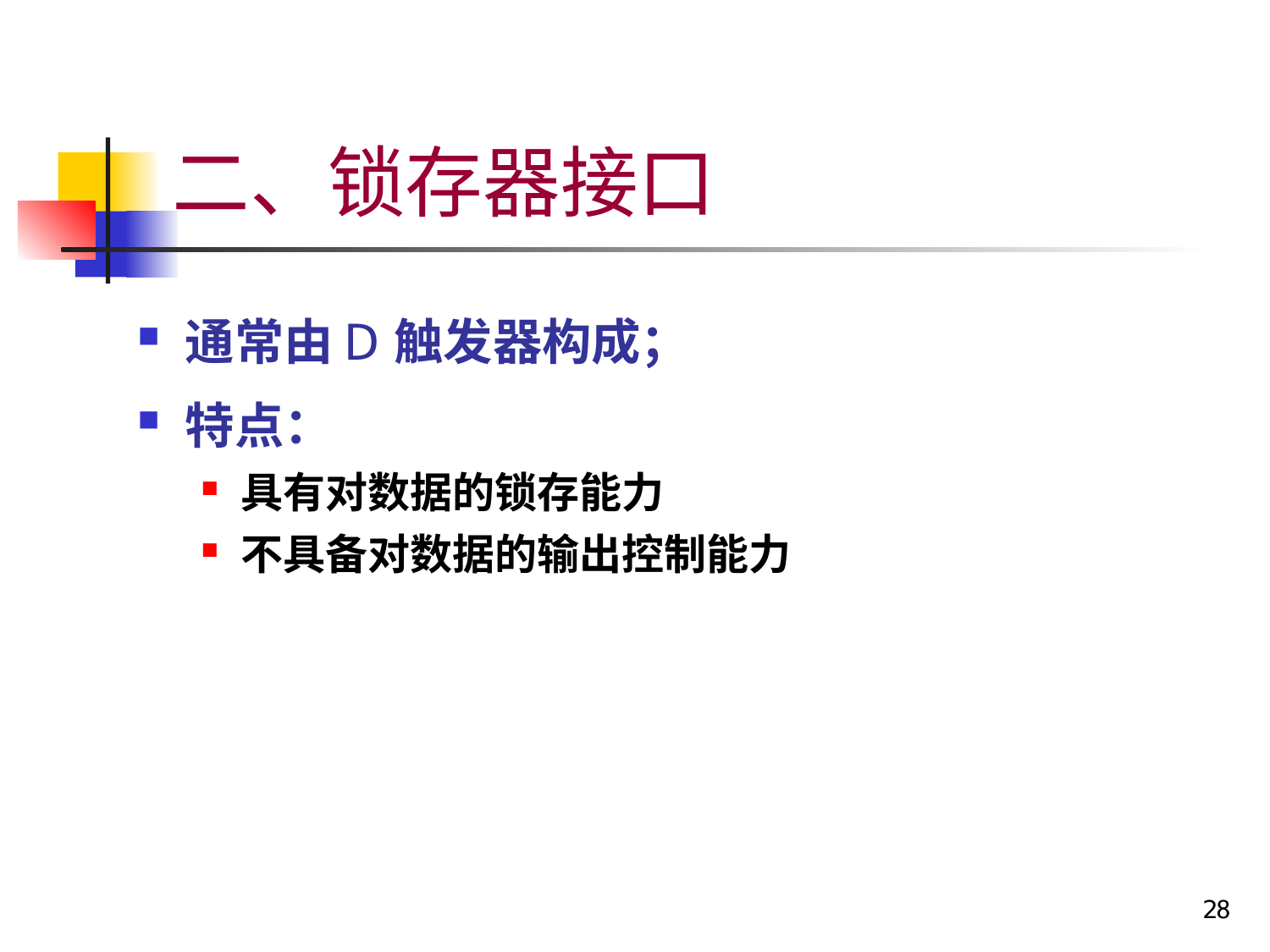

# 二、锁存器接口
通常由D触发器构成；
特点：
具有对数据的锁存能力
不具备对数据的输出控制能力
28